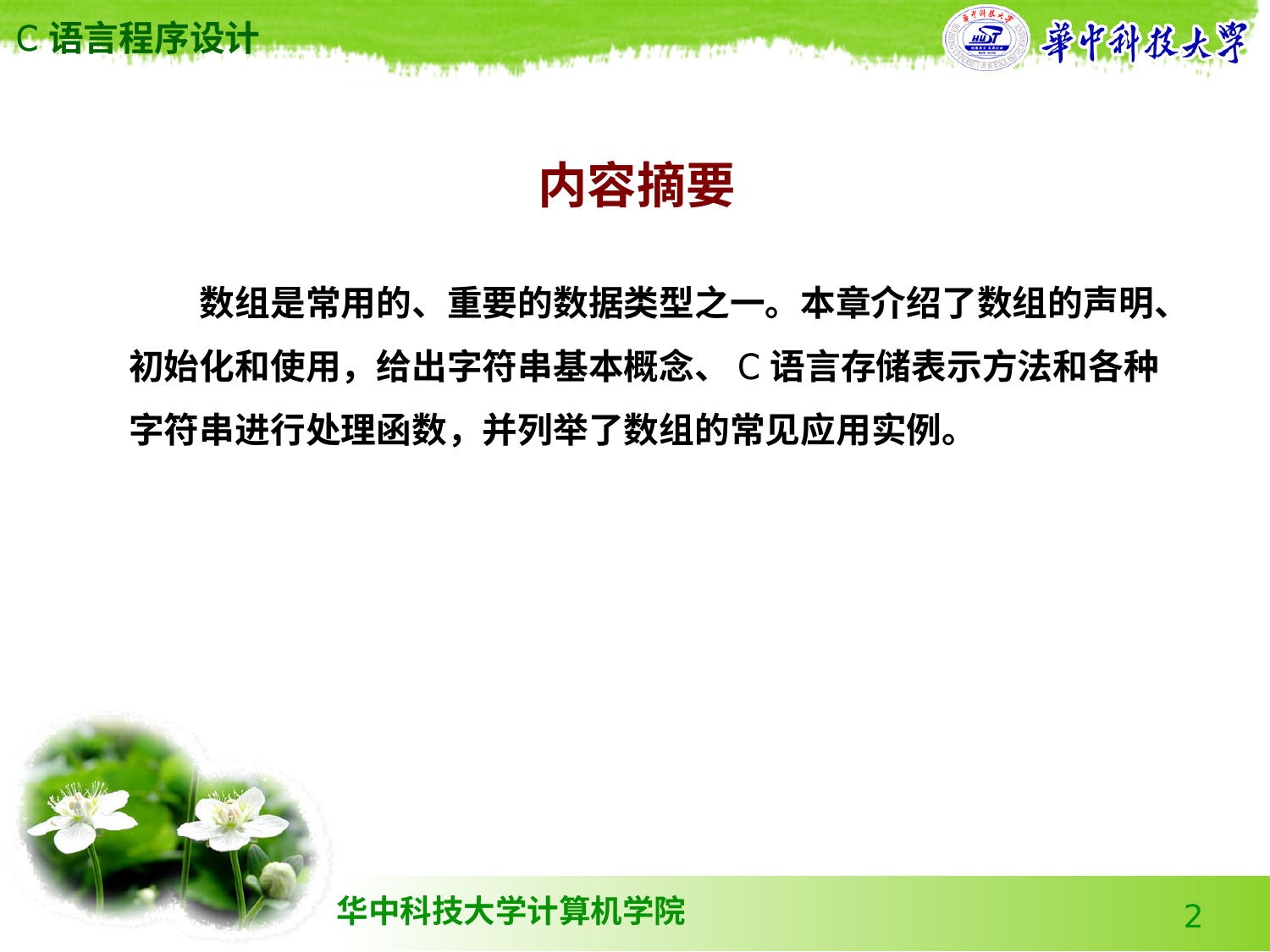

内容摘要
　　数组是常用的、重要的数据类型之一。本章介绍了数组的声明、初始化和使用，给出字符串基本概念、C语言存储表示方法和各种字符串进行处理函数，并列举了数组的常见应用实例。
2